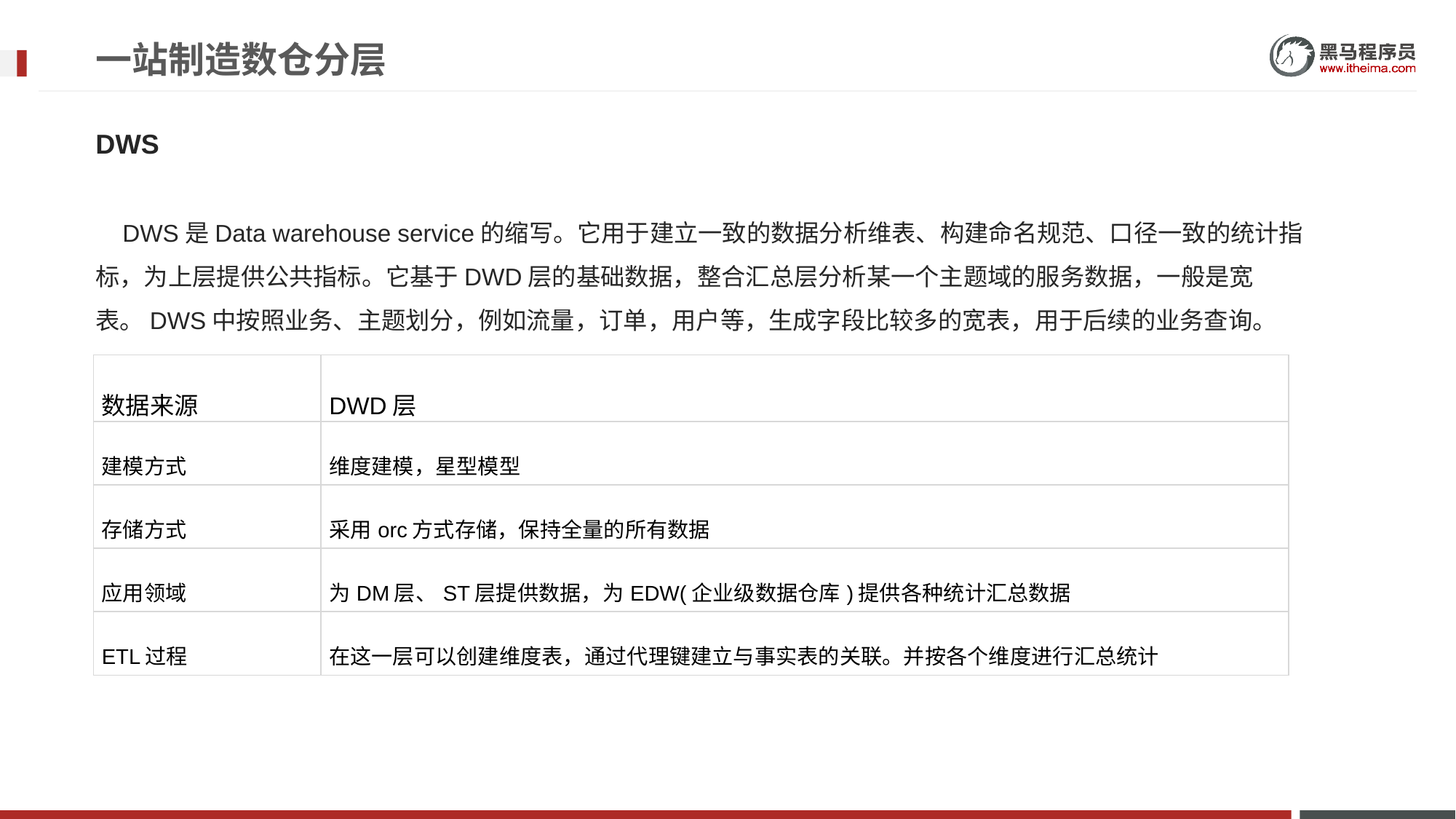

# 一站制造数仓分层
DWS
    DWS是Data warehouse service的缩写。它用于建立一致的数据分析维表、构建命名规范、口径一致的统计指标，为上层提供公共指标。它基于DWD层的基础数据，整合汇总层分析某一个主题域的服务数据，一般是宽表。DWS中按照业务、主题划分，例如流量，订单，用户等，生成字段比较多的宽表，用于后续的业务查询。

| 数据来源 | DWD层 |
| --- | --- |
| 建模方式 | 维度建模，星型模型 |
| 存储方式 | 采用orc方式存储，保持全量的所有数据 |
| 应用领域 | 为DM层、ST层提供数据，为EDW(企业级数据仓库)提供各种统计汇总数据 |
| ETL过程 | 在这一层可以创建维度表，通过代理键建立与事实表的关联。并按各个维度进行汇总统计 |